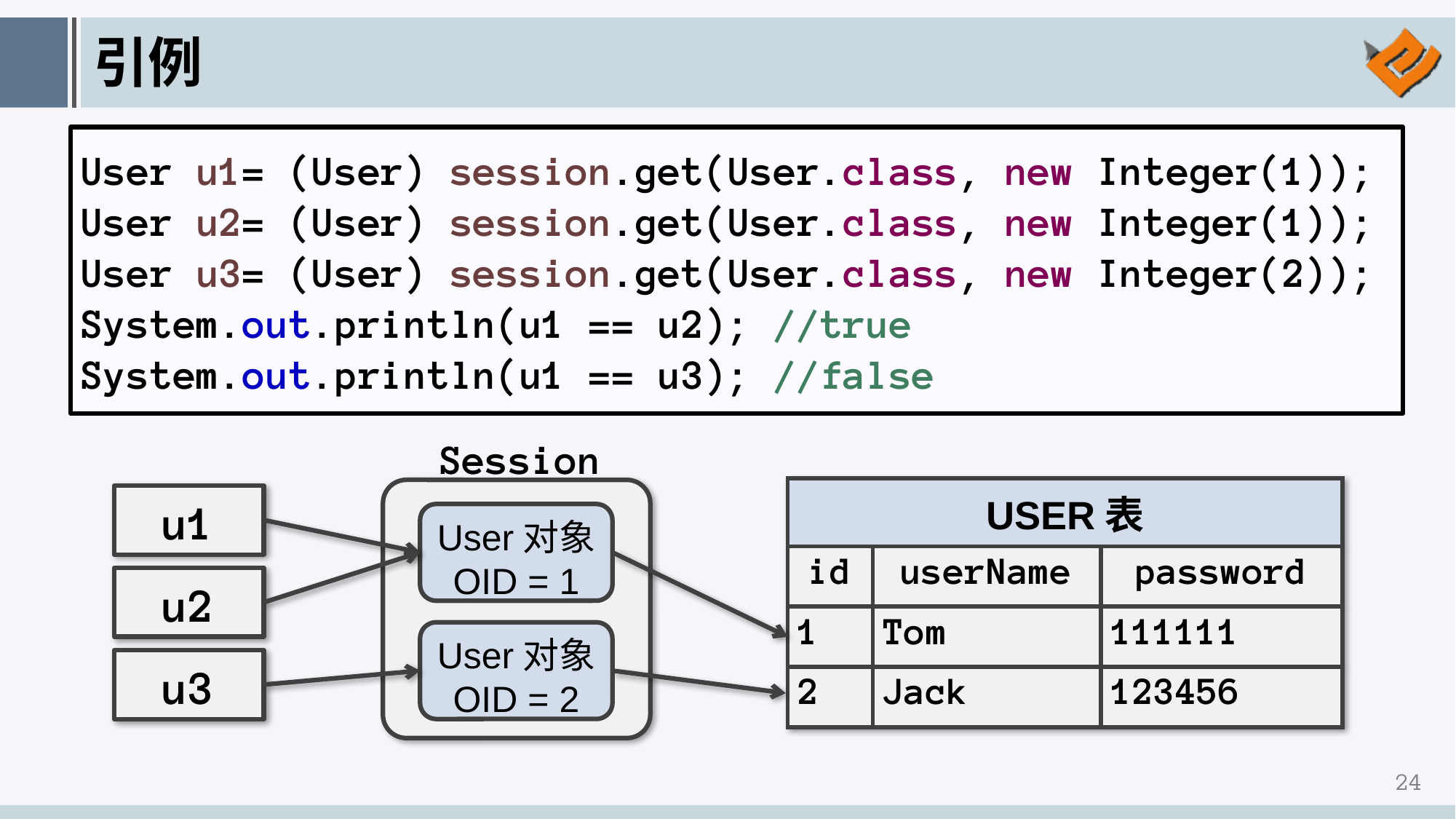

# 引例
User u1= (User) session.get(User.class, new Integer(1));
User u2= (User) session.get(User.class, new Integer(1));
User u3= (User) session.get(User.class, new Integer(2));
System.out.println(u1 == u2); //true
System.out.println(u1 == u3); //false
Session

u1
User对象
OID = 1
u2
User对象
OID = 2
u3
| USER表 |  |  |
| --- | --- | --- |
| id | userName | password |
| 1 | Tom | 111111 |
| 2 | Jack | 123456 |